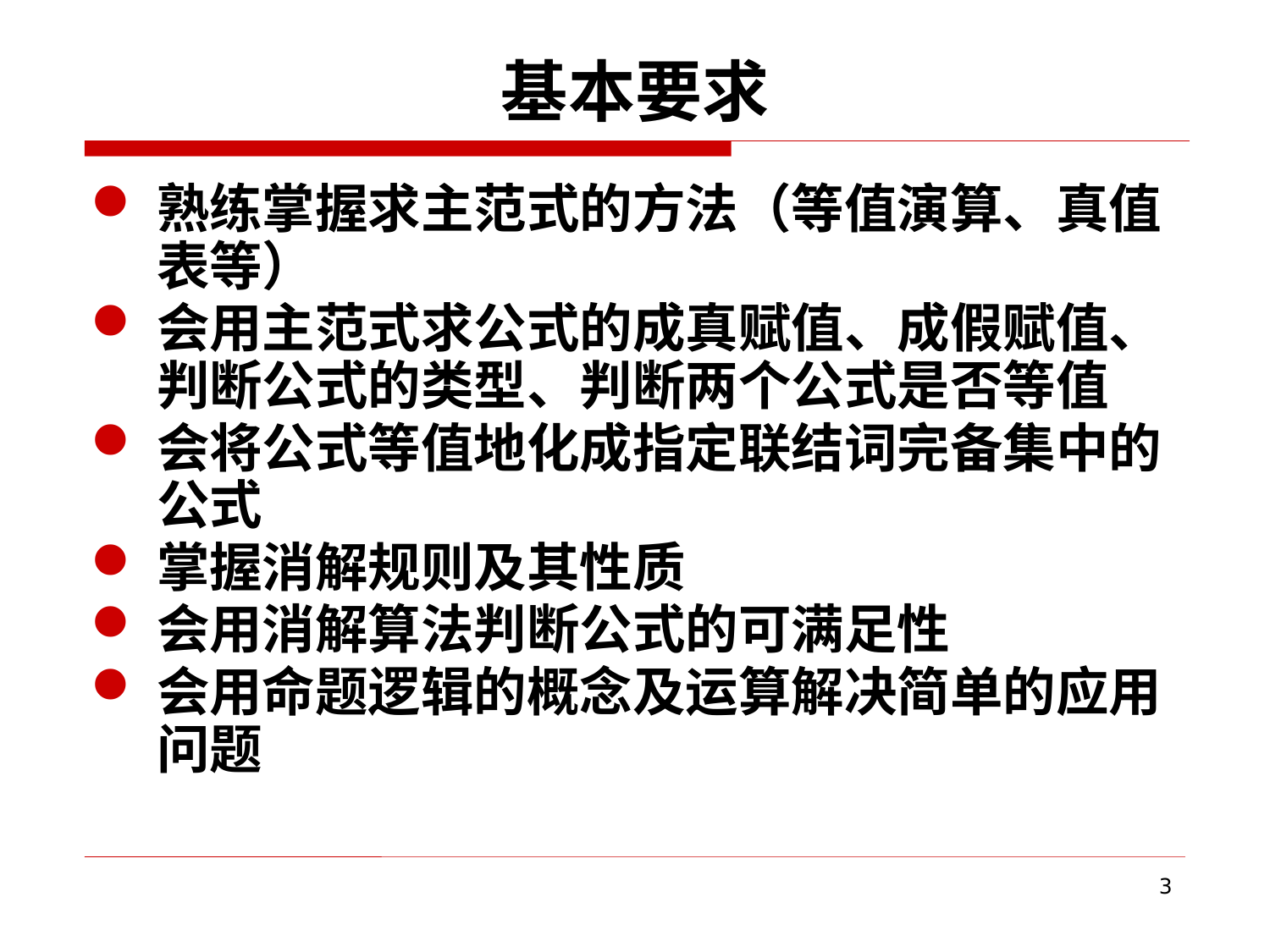

# 基本要求
熟练掌握求主范式的方法（等值演算、真值表等）
会用主范式求公式的成真赋值、成假赋值、判断公式的类型、判断两个公式是否等值
会将公式等值地化成指定联结词完备集中的公式
掌握消解规则及其性质
会用消解算法判断公式的可满足性
会用命题逻辑的概念及运算解决简单的应用问题

3